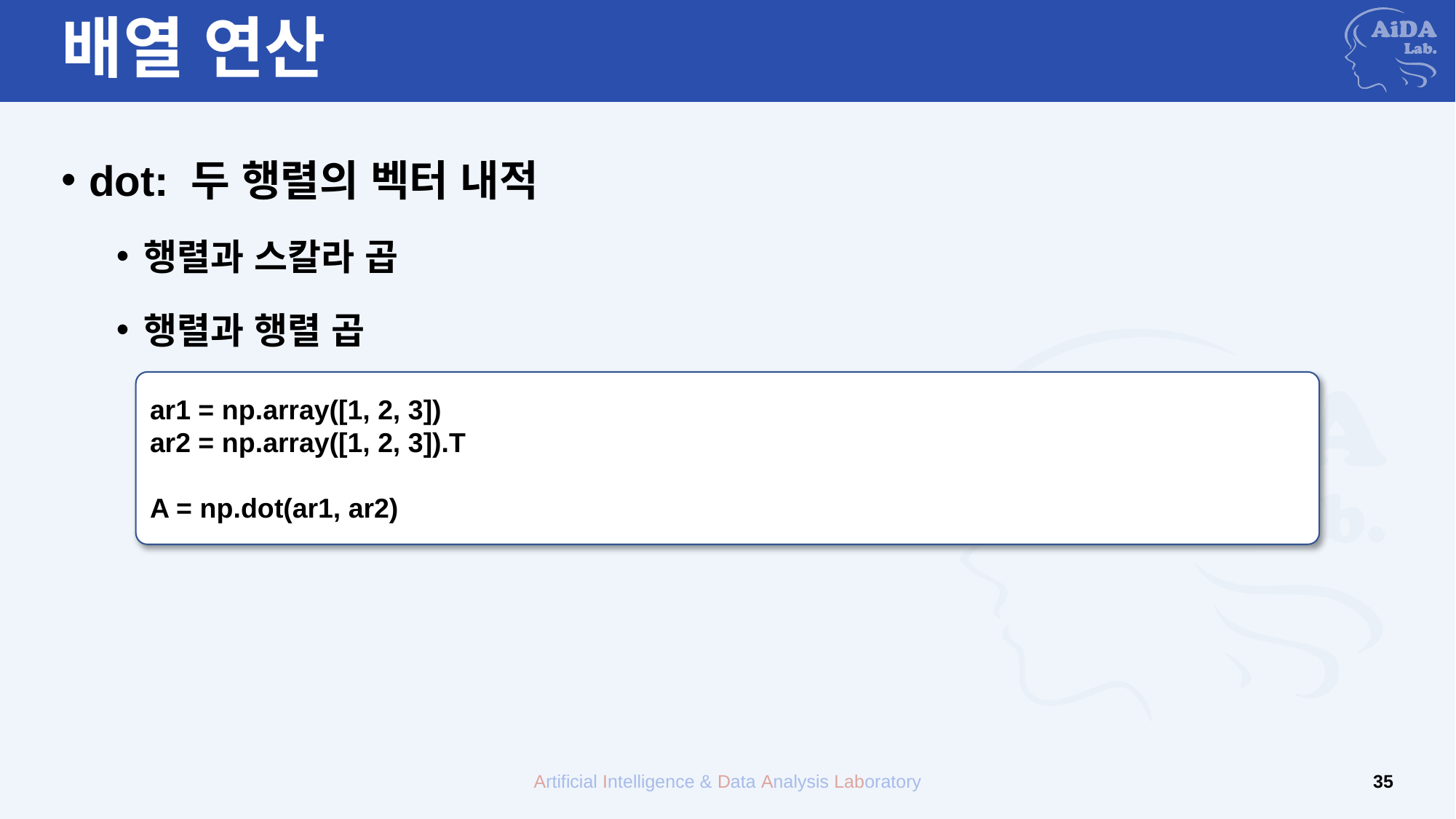

# 배열 연산
dot: 두 행렬의 벡터 내적
행렬과 스칼라 곱
행렬과 행렬 곱
ar1 = np.array([1, 2, 3])
ar2 = np.array([1, 2, 3]).T

A = np.dot(ar1, ar2)
Artificial Intelligence & Data Analysis Laboratory
35